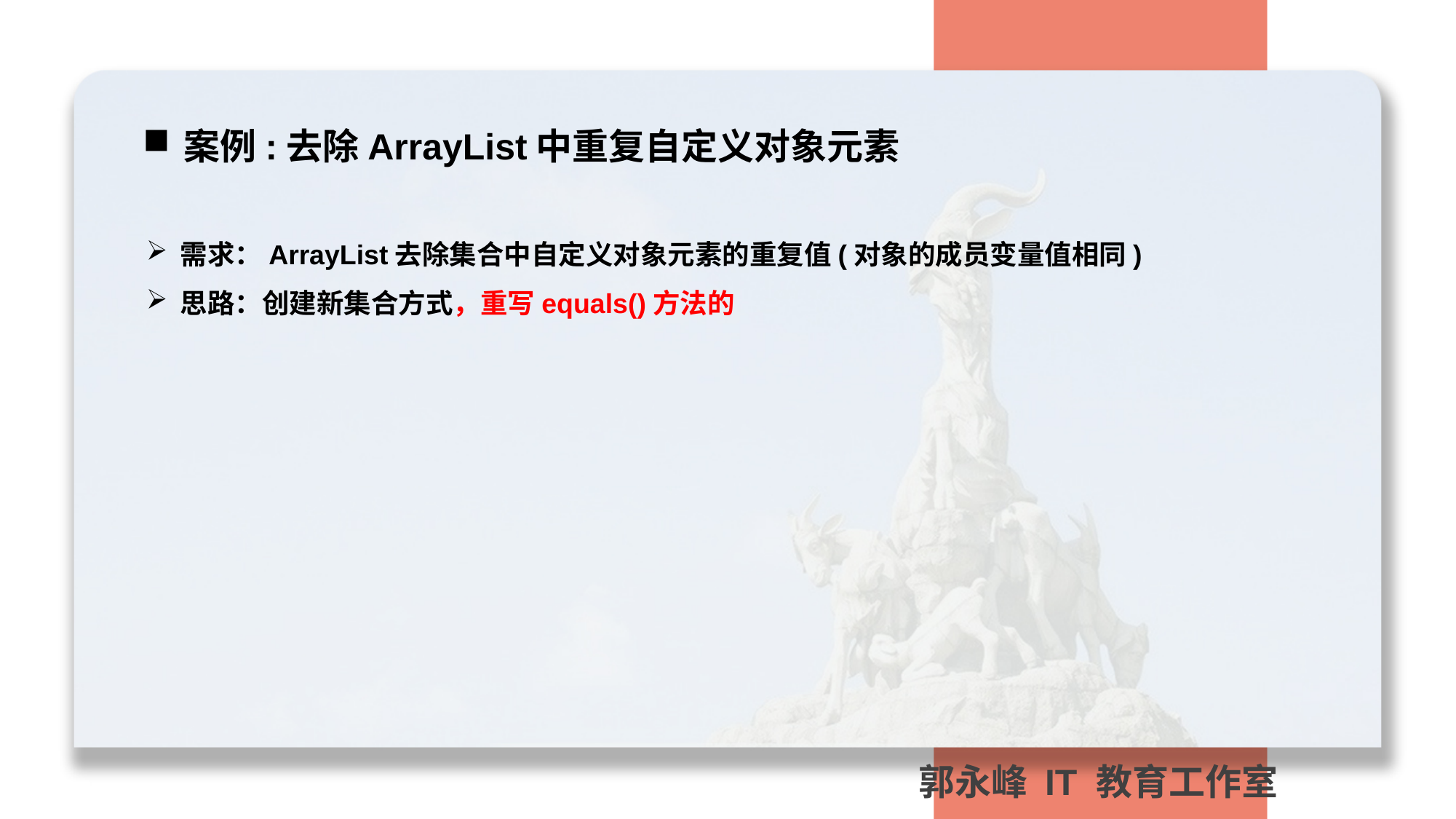

案例:去除ArrayList中重复自定义对象元素
需求：ArrayList去除集合中自定义对象元素的重复值(对象的成员变量值相同)
思路：创建新集合方式，重写equals()方法的